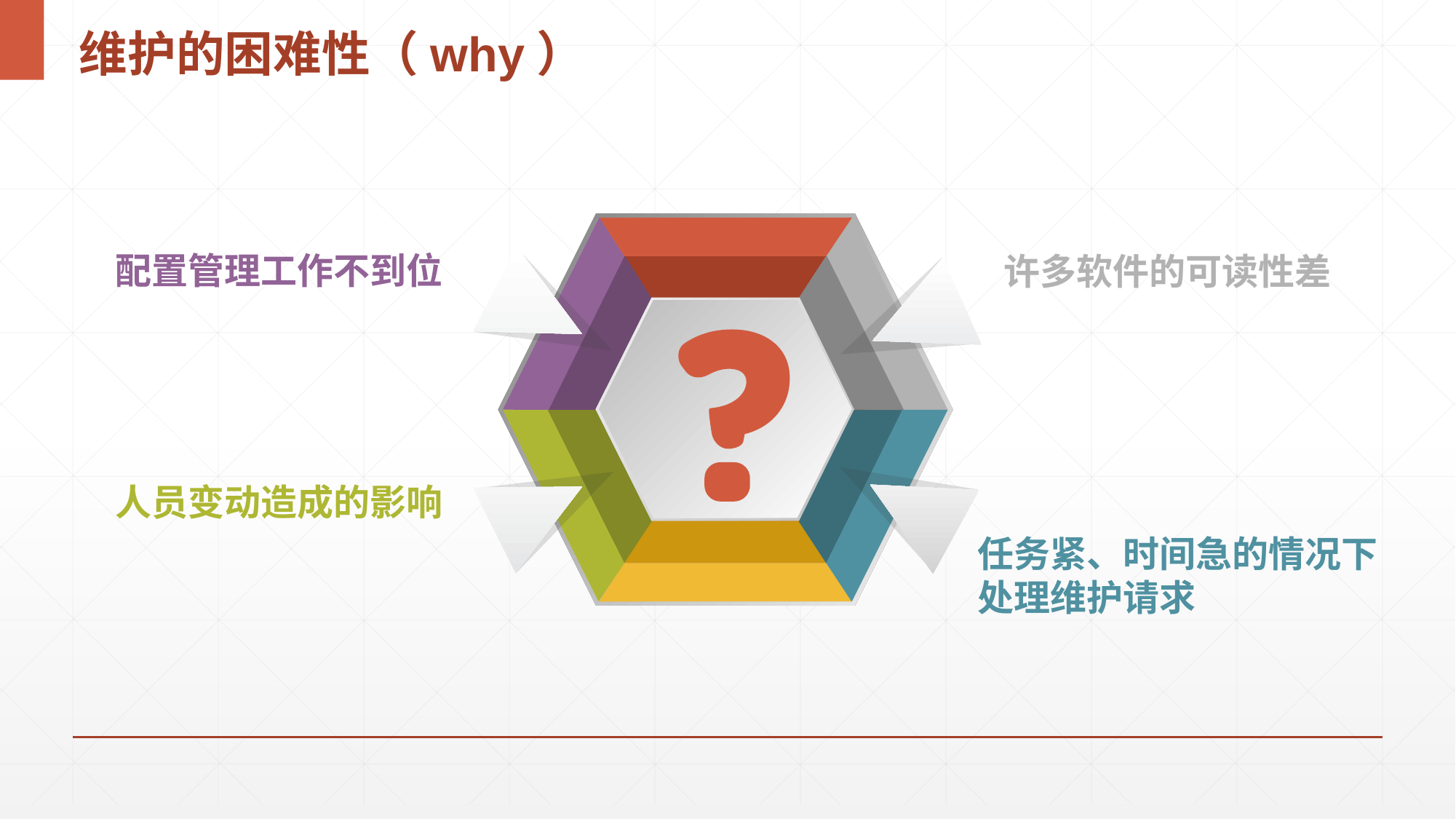

# 维护的困难性（why）

配置管理工作不到位
许多软件的可读性差
任务紧、时间急的情况下
处理维护请求
人员变动造成的影响